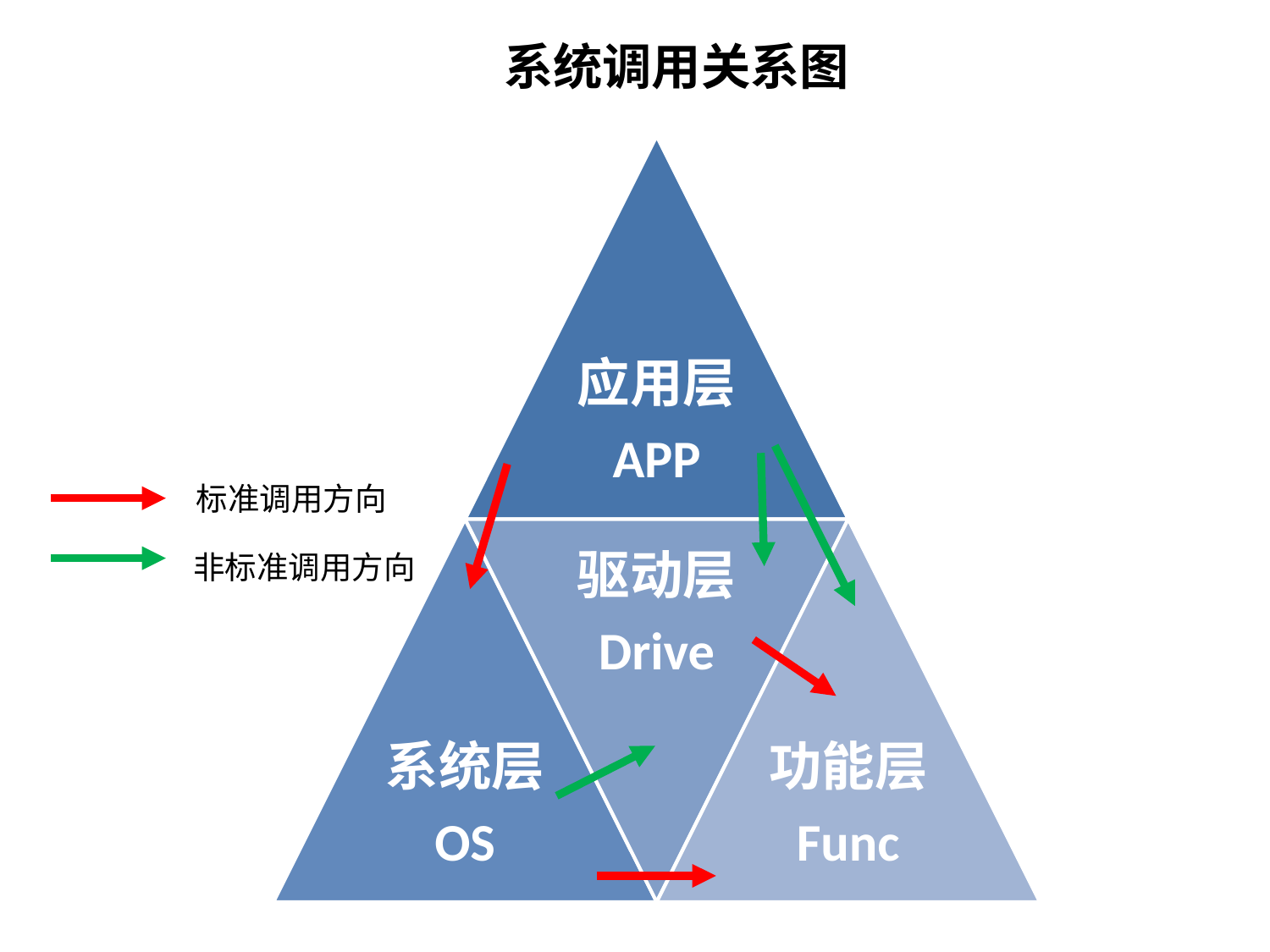

系统调用关系图
应用层
APP
系统层
OS
驱动层
Drive
功能层
Func
标准调用方向
非标准调用方向